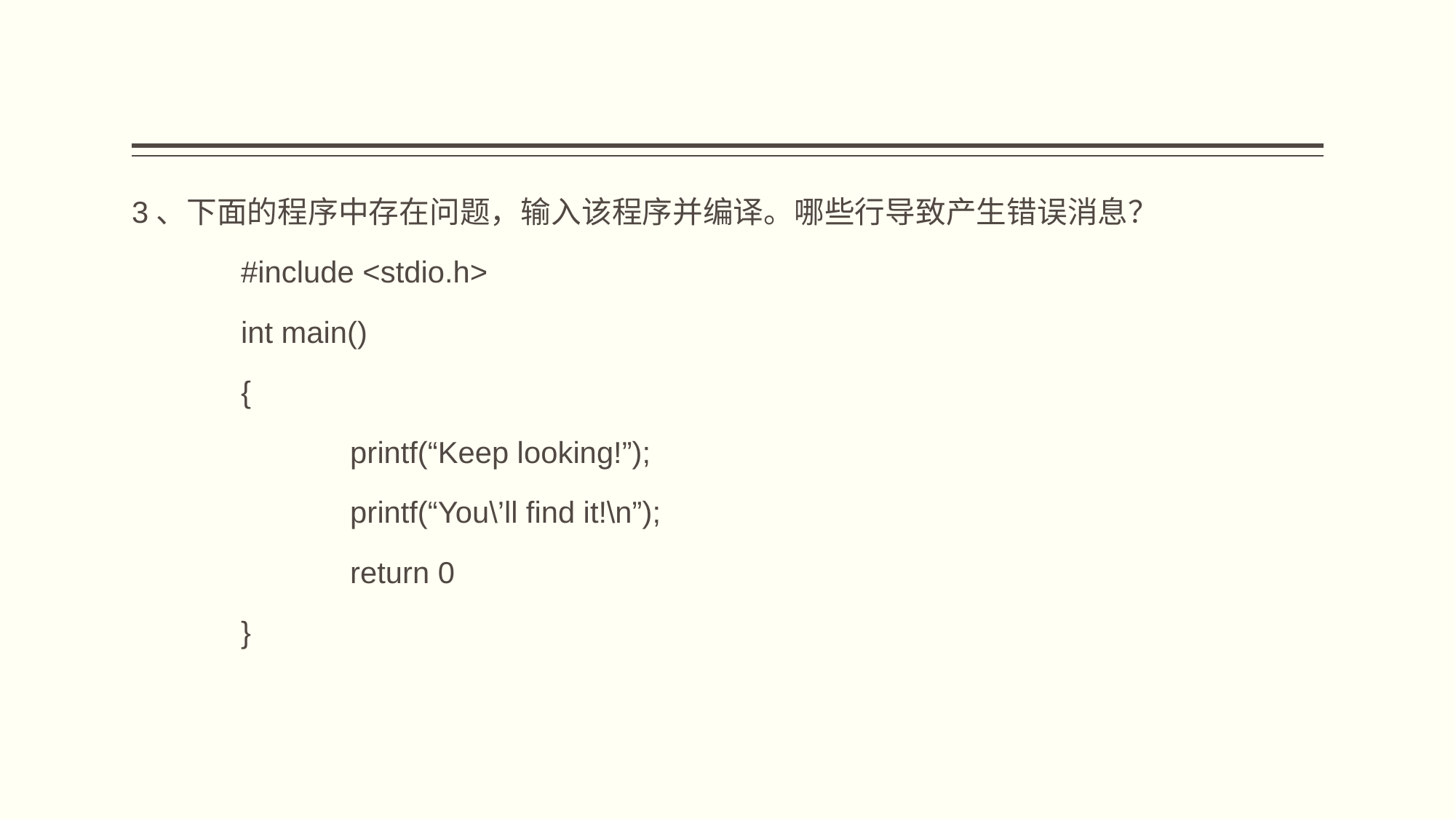

#
3、下面的程序中存在问题，输入该程序并编译。哪些行导致产生错误消息？
	#include <stdio.h>
	int main()
	{
		printf(“Keep looking!”);
		printf(“You\’ll find it!\n”);
		return 0
	}